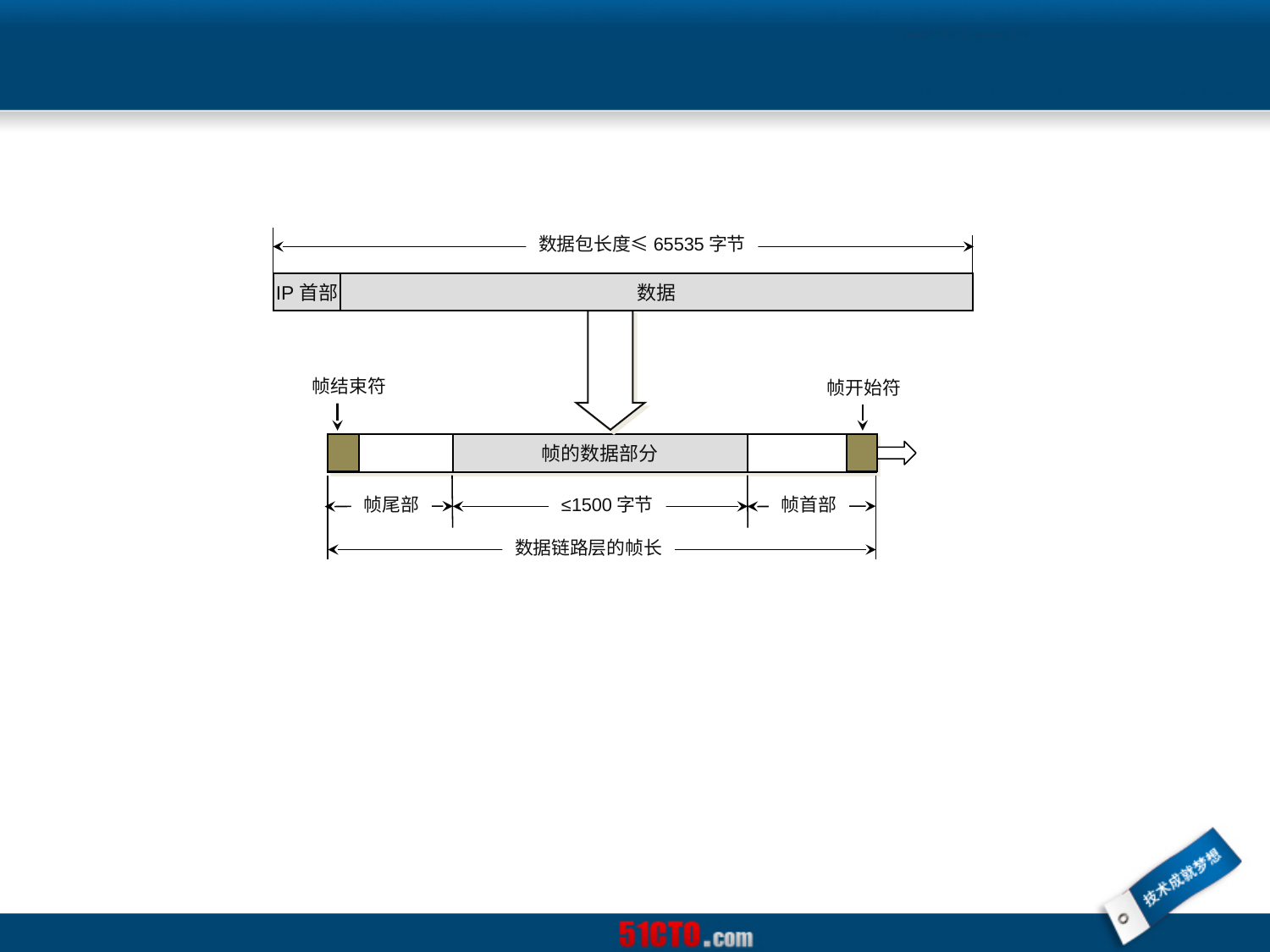

数据包长度≤65535字节
数据
IP首部

帧结束符
帧开始符
帧 首部

帧的数据部分

帧尾部
≤1500字节
帧首部
数据链路层的帧长